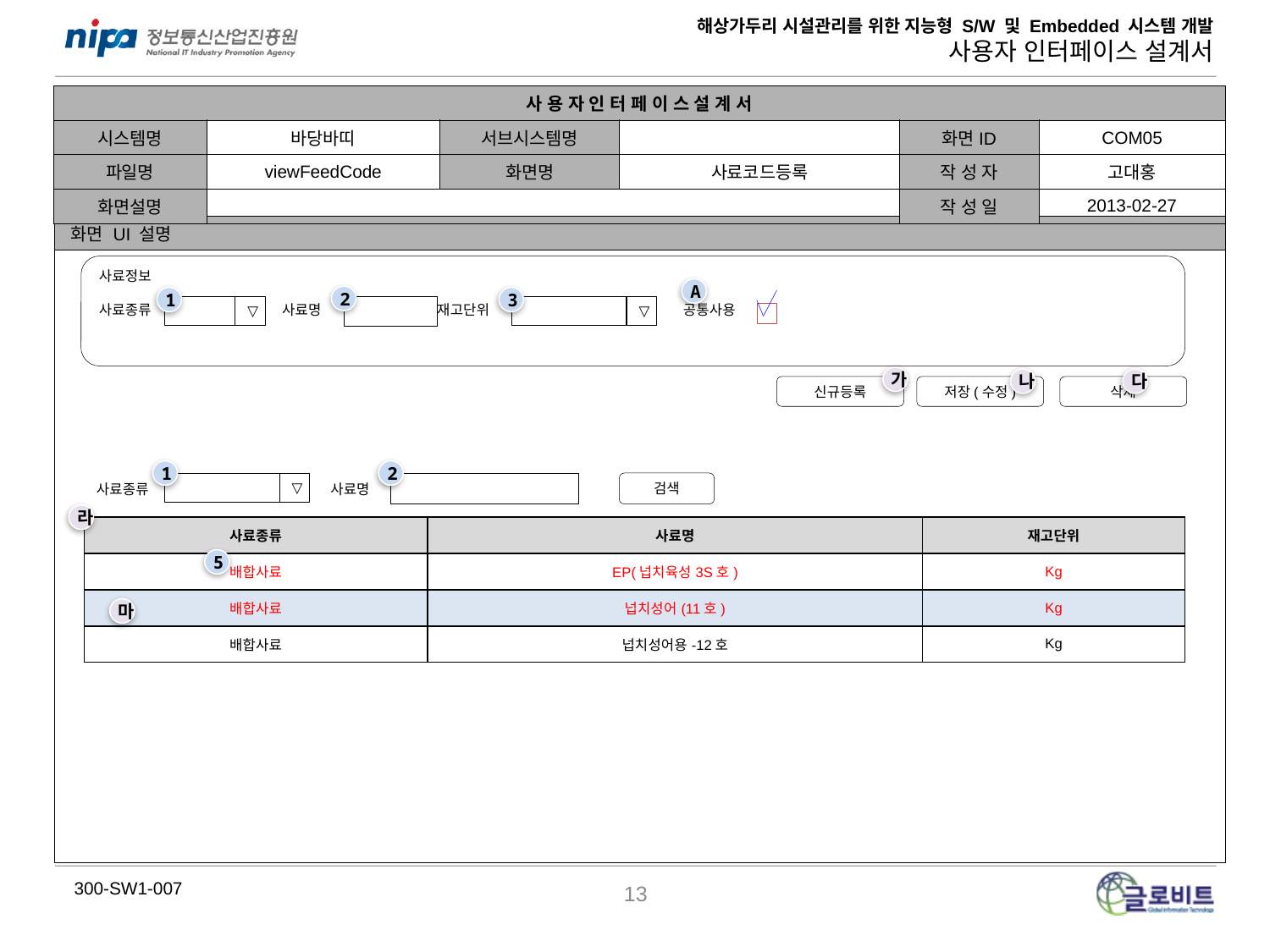

| 사 용 자 인 터 페 이 스 설 계 서 |  |  |  |  |  |
| --- | --- | --- | --- | --- | --- |
| 시스템명 | 바당바띠 | 서브시스템명 |  | 화면ID | COM05 |
| 파일명 | viewFeedCode | 화면명 | 사료코드등록 | 작 성 자 | 고대홍 |
| 화면설명 |  |  |  | 작 성 일 | 2013-02-27 |
| 화면 UI 설명 |
| --- |
|  |
사료정보

사료종류	              사료명	                     재고단위	                   공통사용

A
2
1
3

▽

▽
가
나
다
신규등록
저장(수정)
삭제
1
2

▽

검색
사료명
사료종류
라
| 사료종류 | 사료명 | 재고단위 |
| --- | --- | --- |
| 배합사료 | EP(넙치육성3S호) | Kg |
| 배합사료 | 넙치성어(11호) | Kg |
| 배합사료 | 넙치성어용-12호 | Kg |
5
마